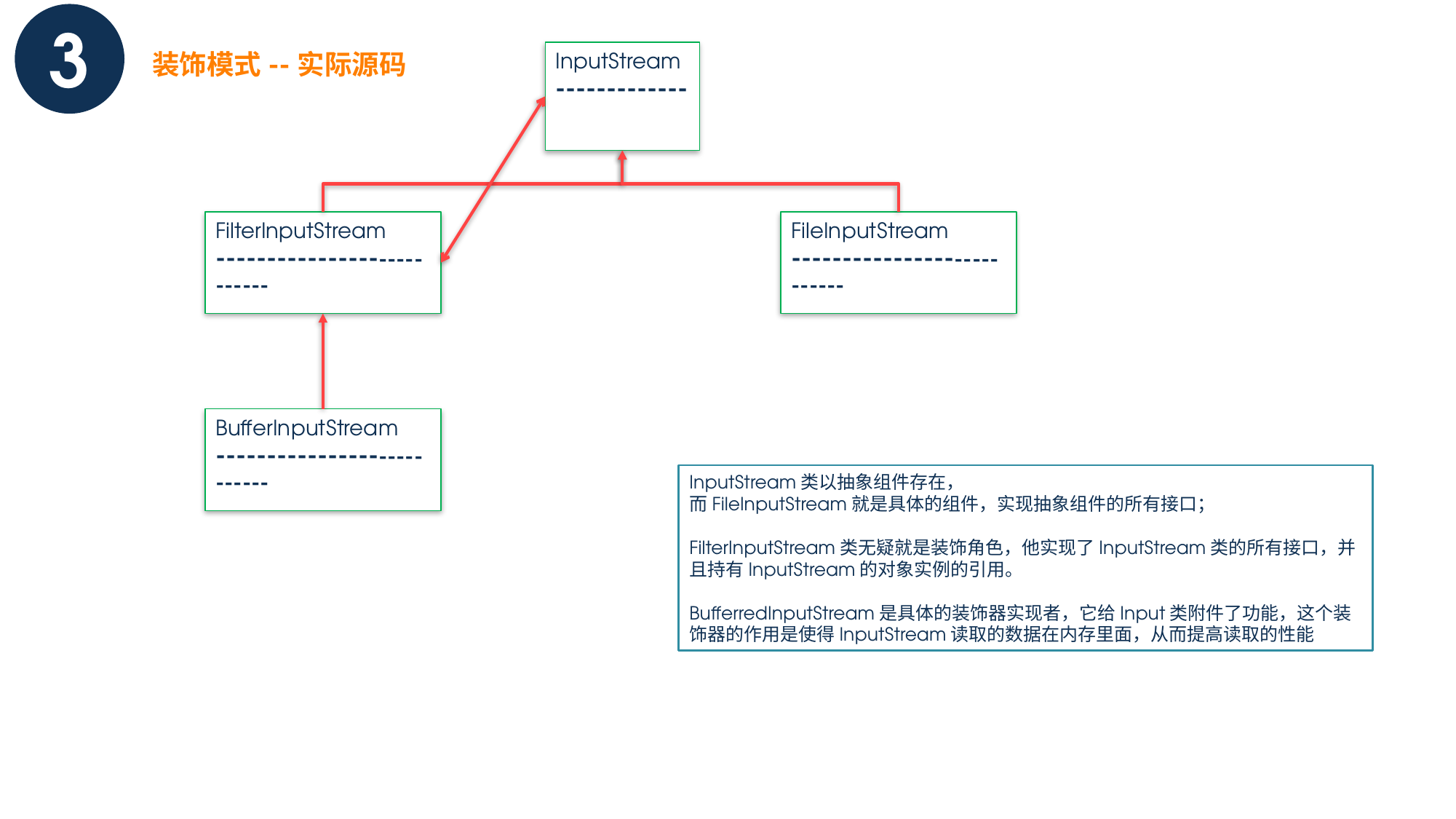

3
装饰模式--实际源码
InputStream
-------------
FilterInputStream
---------------------------

FileInputStream
---------------------------

BufferInputStream
---------------------------

InputStream类以抽象组件存在，
而FileInputStream就是具体的组件，实现抽象组件的所有接口；

FilterInputStream类无疑就是装饰角色，他实现了InputStream类的所有接口，并且持有InputStream的对象实例的引用。

BufferredInputStream是具体的装饰器实现者，它给Input类附件了功能，这个装饰器的作用是使得InputStream读取的数据在内存里面，从而提高读取的性能